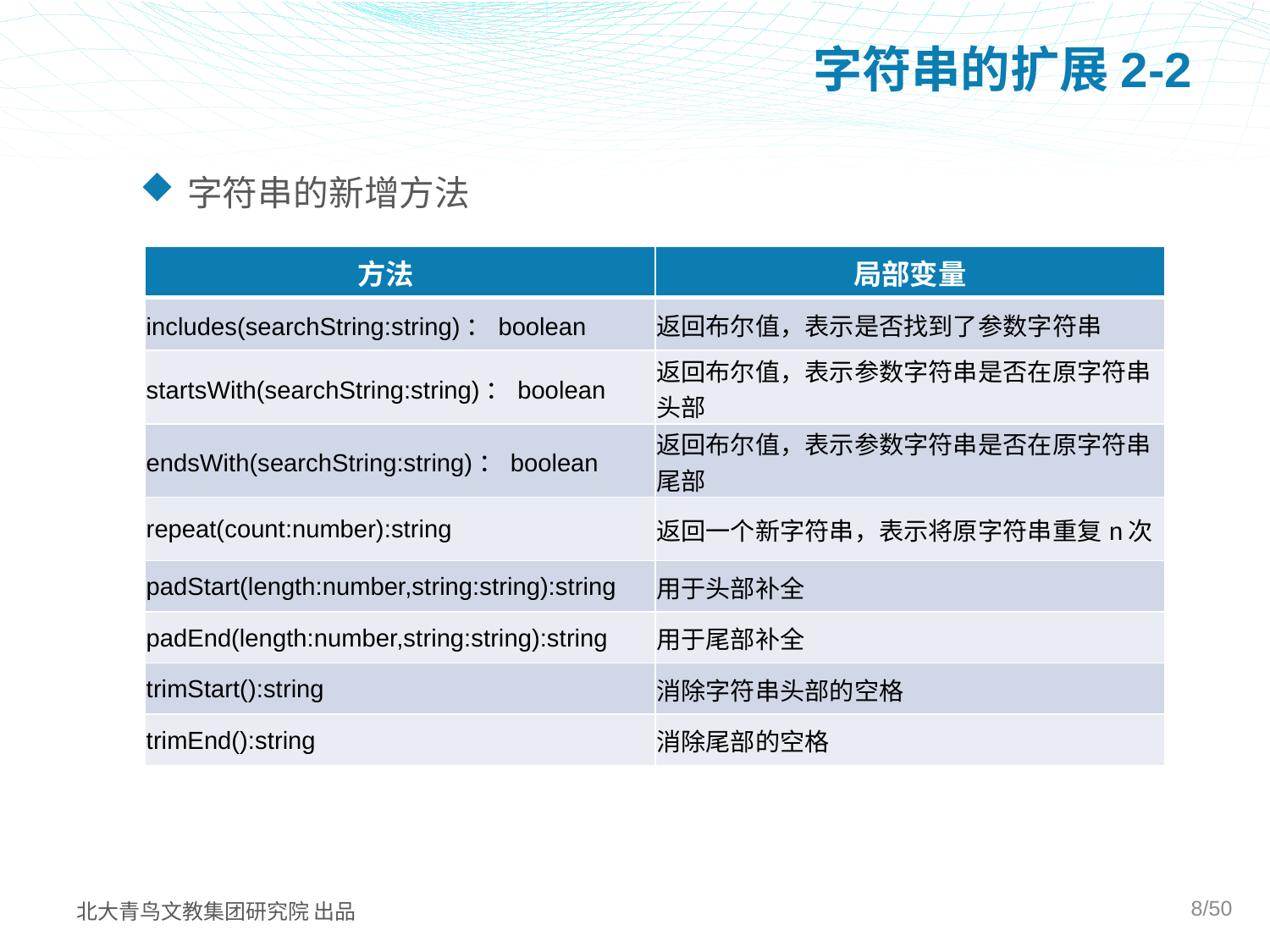

# 字符串的扩展2-2
字符串的新增方法

| 方法 | 局部变量 |
| --- | --- |
| includes(searchString:string)：boolean | 返回布尔值，表示是否找到了参数字符串 |
| startsWith(searchString:string)：boolean | 返回布尔值，表示参数字符串是否在原字符串头部 |
| endsWith(searchString:string)：boolean | 返回布尔值，表示参数字符串是否在原字符串尾部 |
| repeat(count:number):string | 返回一个新字符串，表示将原字符串重复n次 |
| padStart(length:number,string:string):string | 用于头部补全 |
| padEnd(length:number,string:string):string | 用于尾部补全 |
| trimStart():string | 消除字符串头部的空格 |
| trimEnd():string | 消除尾部的空格 |
8/50